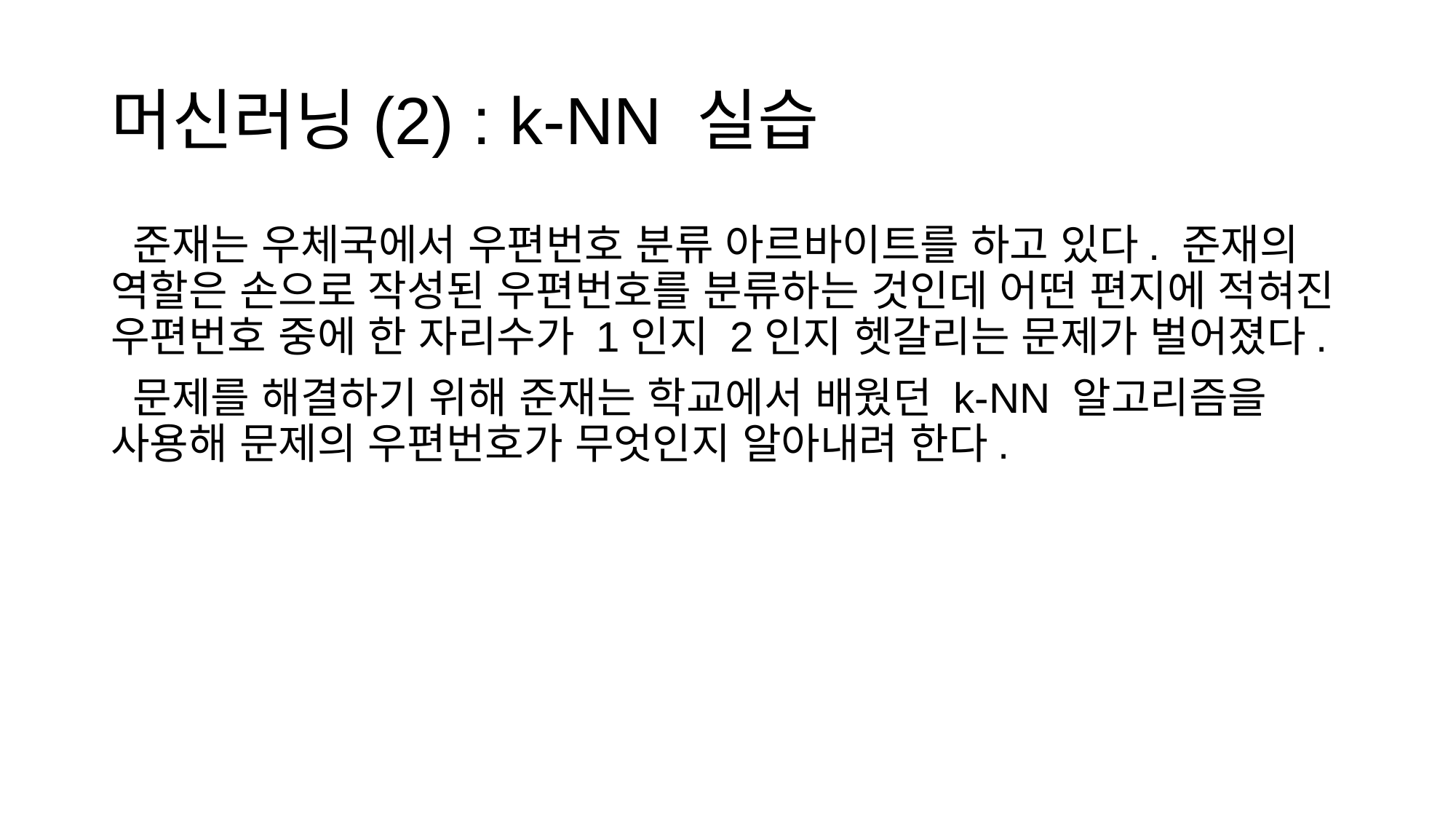

# 머신러닝(2) : k-NN 실습
 준재는 우체국에서 우편번호 분류 아르바이트를 하고 있다. 준재의 역할은 손으로 작성된 우편번호를 분류하는 것인데 어떤 편지에 적혀진 우편번호 중에 한 자리수가 1인지 2인지 헷갈리는 문제가 벌어졌다.
 문제를 해결하기 위해 준재는 학교에서 배웠던 k-NN 알고리즘을 사용해 문제의 우편번호가 무엇인지 알아내려 한다.